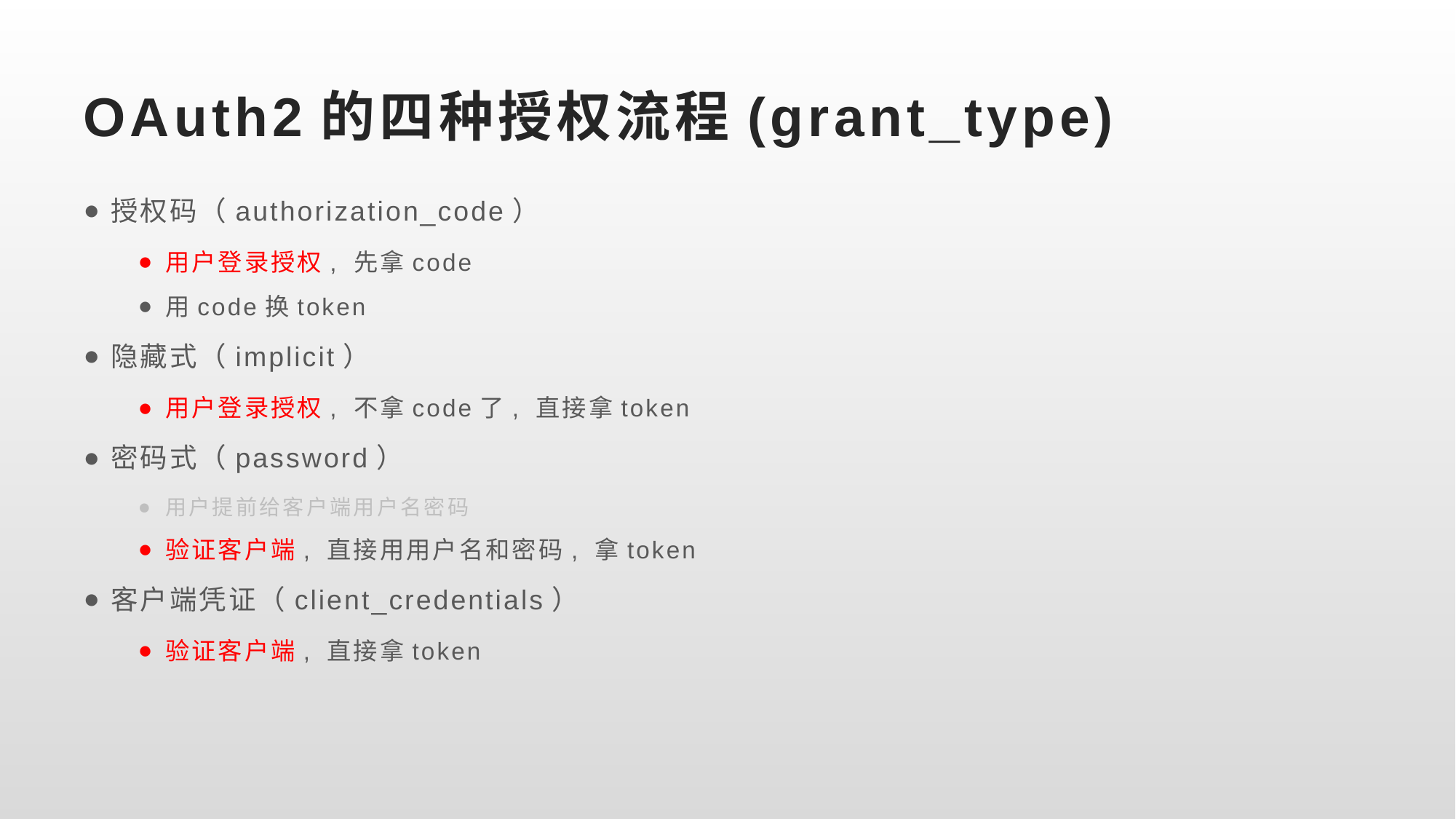

# OAuth2的四种授权流程(grant_type)
授权码（authorization_code）
用户登录授权, 先拿code
用code换token
隐藏式（implicit）
用户登录授权, 不拿code了, 直接拿token
密码式（password）
用户提前给客户端用户名密码
验证客户端, 直接用用户名和密码, 拿token
客户端凭证（client_credentials）
验证客户端, 直接拿token